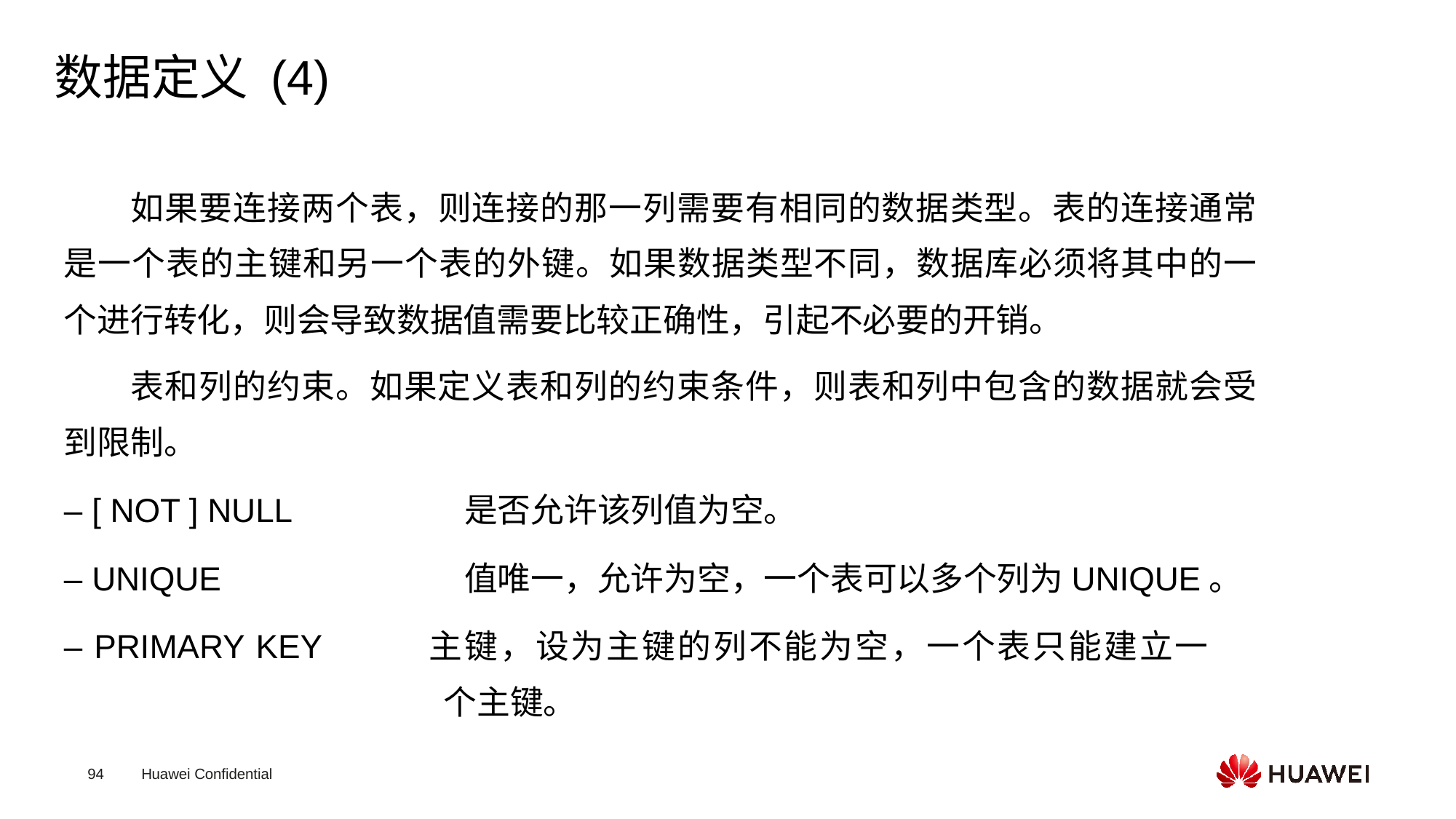

# 数据定义 (4)
如果要连接两个表，则连接的那一列需要有相同的数据类型。表的连接通常是一个表的主键和另一个表的外键。如果数据类型不同，数据库必须将其中的一个进行转化，则会导致数据值需要比较正确性，引起不必要的开销。
表和列的约束。如果定义表和列的约束条件，则表和列中包含的数据就会受到限制。
– [ NOT ] NULL	       是否允许该列值为空。
– UNIQUE		       值唯一，允许为空，一个表可以多个列为UNIQUE。
– PRIMARY KEY	  主键，设为主键的列不能为空，一个表只能建立一      			       个主键。